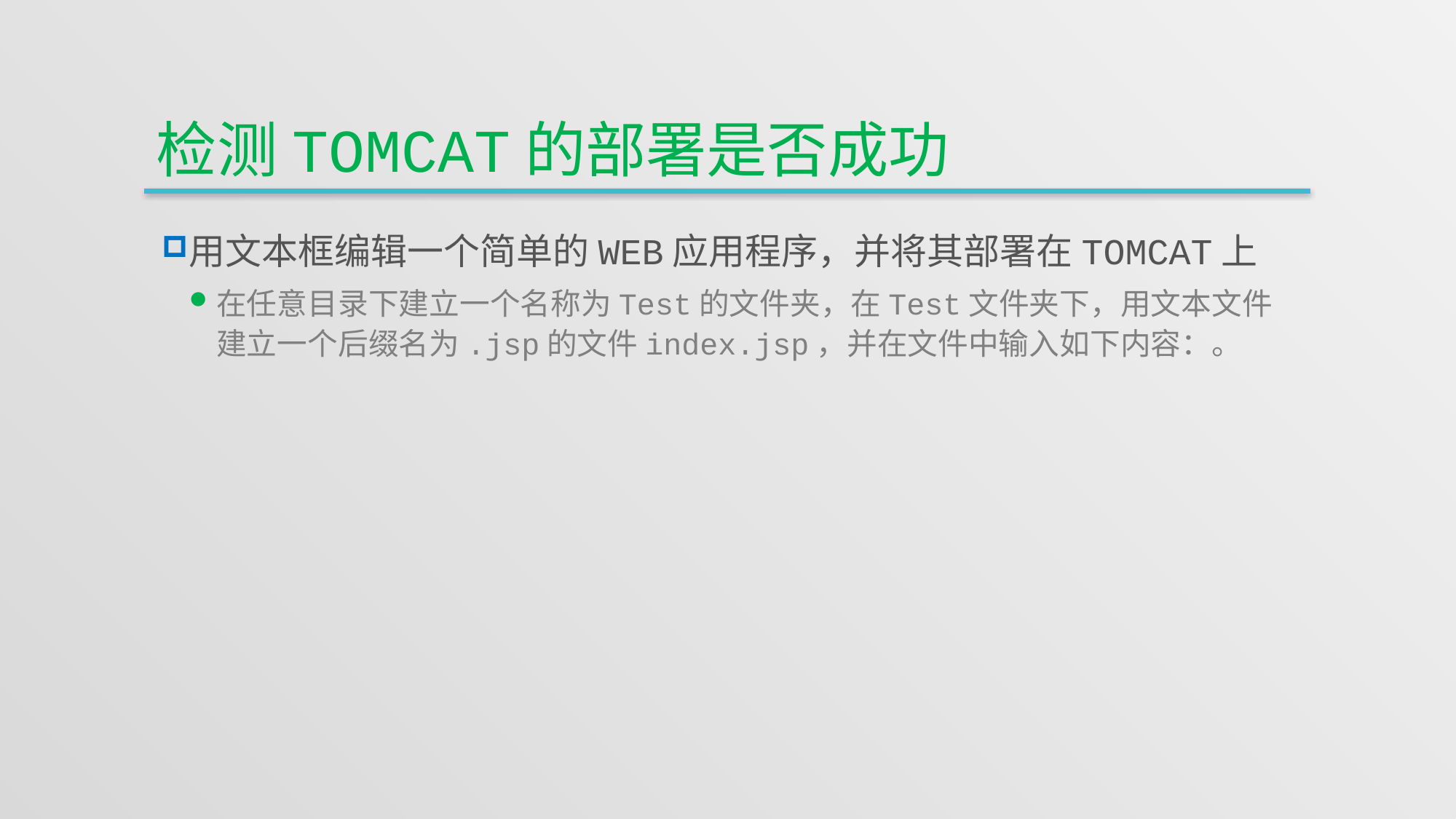

# 检测Tomcat的部署是否成功
用文本框编辑一个简单的WEB应用程序，并将其部署在TOMCAT上
在任意目录下建立一个名称为Test的文件夹，在Test文件夹下，用文本文件建立一个后缀名为.jsp的文件index.jsp，并在文件中输入如下内容：。